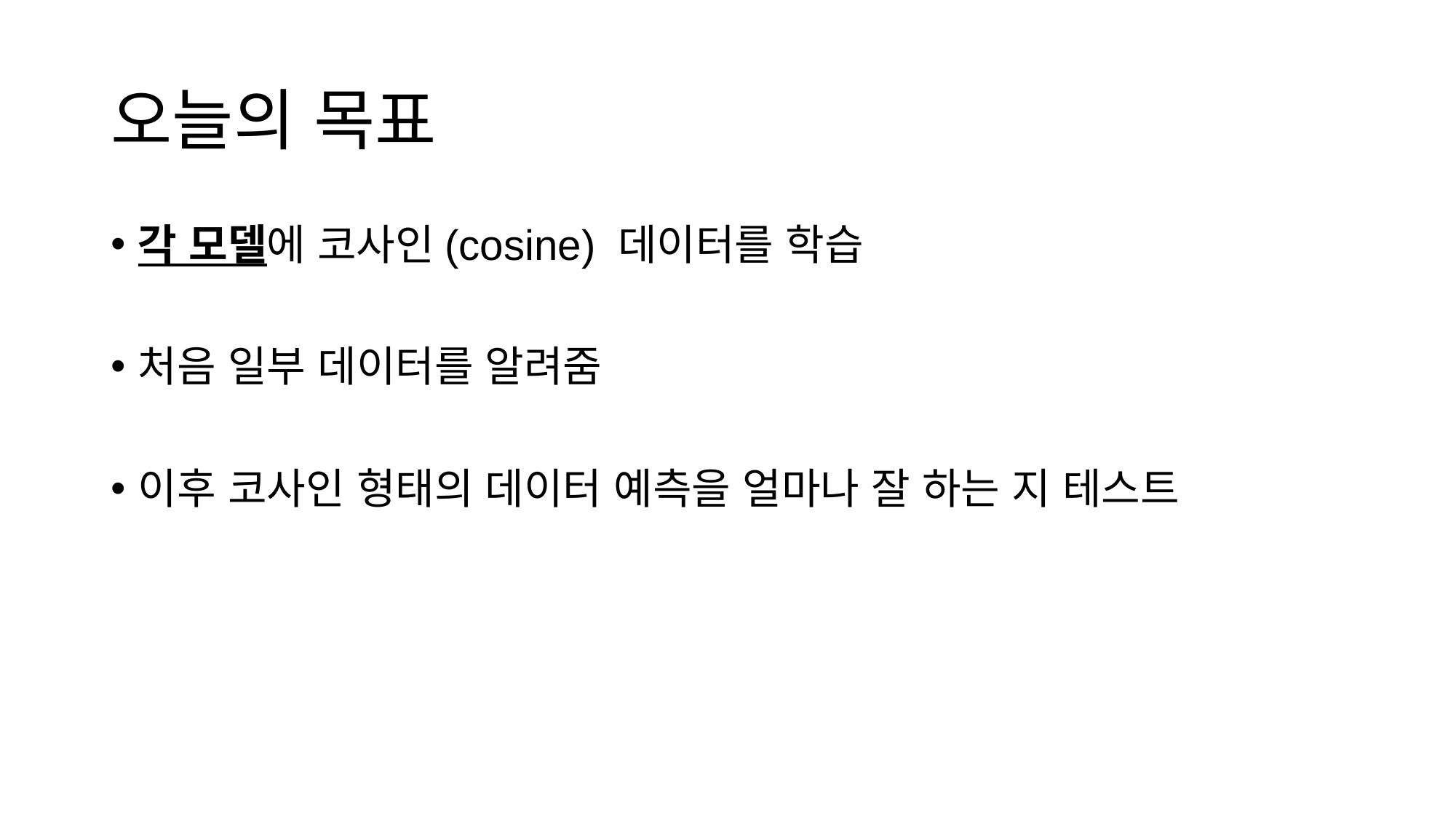

# 오늘의 목표
각 모델에 코사인(cosine) 데이터를 학습

처음 일부 데이터를 알려줌

이후 코사인 형태의 데이터 예측을 얼마나 잘 하는 지 테스트